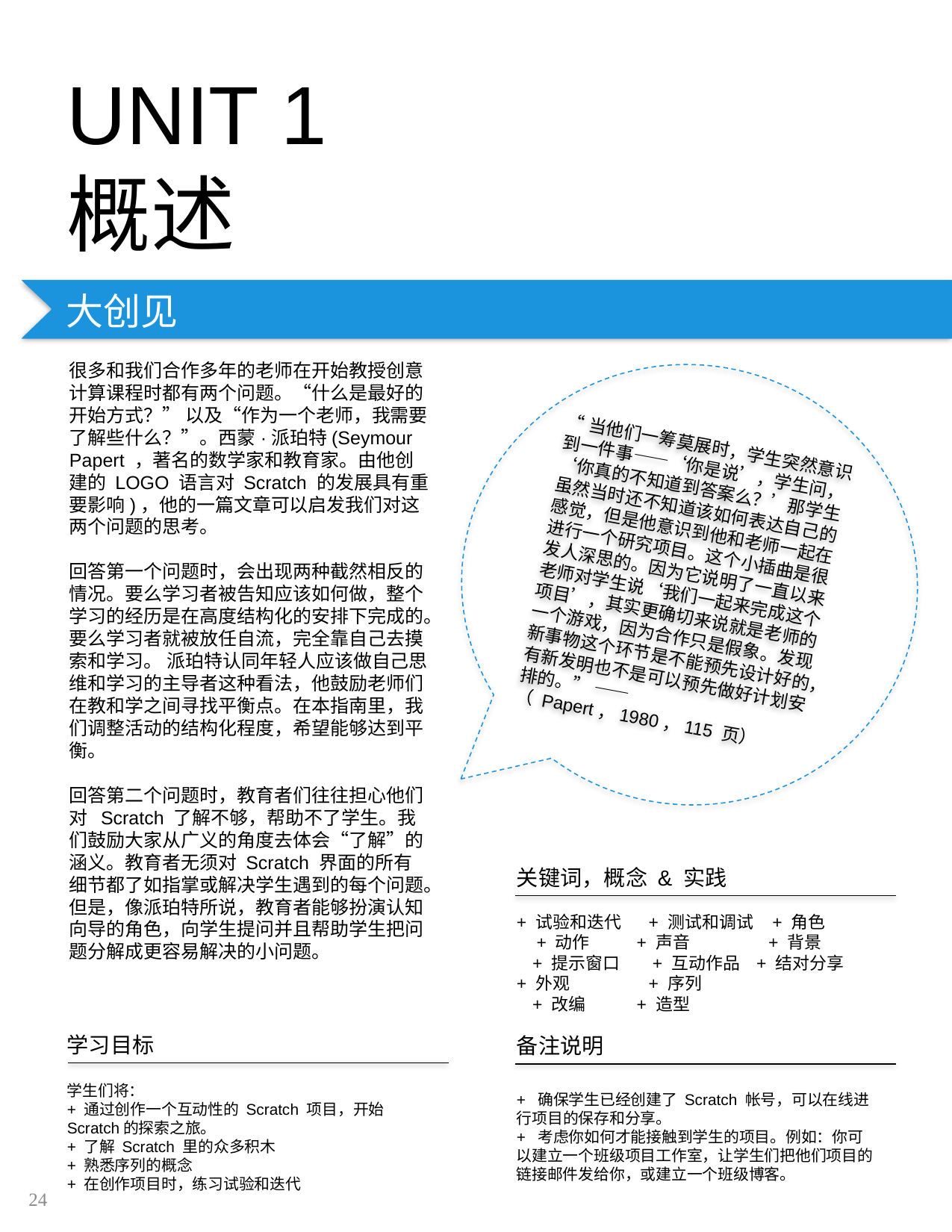

UNIT 1
概述

大创见
很多和我们合作多年的老师在开始教授创意计算课程时都有两个问题。“什么是最好的开始方式？” 以及“作为一个老师，我需要了解些什么？”。西蒙·派珀特(Seymour Papert ，著名的数学家和教育家。由他创建的 LOGO 语言对 Scratch 的发展具有重要影响)，他的一篇文章可以启发我们对这两个问题的思考。

回答第一个问题时，会出现两种截然相反的情况。要么学习者被告知应该如何做，整个学习的经历是在高度结构化的安排下完成的。要么学习者就被放任自流，完全靠自己去摸索和学习。 派珀特认同年轻人应该做自己思维和学习的主导者这种看法，他鼓励老师们在教和学之间寻找平衡点。在本指南里，我们调整活动的结构化程度，希望能够达到平衡。

回答第二个问题时，教育者们往往担心他们对  Scratch 了解不够，帮助不了学生。我们鼓励大家从广义的角度去体会“了解”的涵义。教育者无须对 Scratch 界面的所有细节都了如指掌或解决学生遇到的每个问题。但是，像派珀特所说，教育者能够扮演认知向导的角色，向学生提问并且帮助学生把问题分解成更容易解决的小问题。
“当他们一筹莫展时，学生突然意识到一件事——‘你是说’，学生问，‘你真的不知道到答案么？’那学生虽然当时还不知道该如何表达自己的感觉，但是他意识到他和老师一起在进行一个研究项目。这个小插曲是很发人深思的。因为它说明了一直以来老师对学生说‘我们一起来完成这个项目’，其实更确切来说就是老师的一个游戏，因为合作只是假象。发现新事物这个环节是不能预先设计好的，有新发明也不是可以预先做好计划安排的。” —— （ Papert，1980，115 页）
关键词，概念 & 实践
+ 试验和迭代        + 动作               + 提示窗口
+ 外观                    + 改编               + 测试和调试
+ 声音                    + 互动作品       + 序列
+ 造型                    + 角色               + 背景
+ 结对分享
学习目标
学生们将：
+ 通过创作一个互动性的 Scratch 项目，开始 Scratch的探索之旅。
+ 了解 Scratch 里的众多积木
+ 熟悉序列的概念
+ 在创作项目时，练习试验和迭代
备注说明
+  确保学生已经创建了 Scratch 帐号，可以在线进行项目的保存和分享。
+  考虑你如何才能接触到学生的项目。例如：你可以建立一个班级项目工作室，让学生们把他们项目的链接邮件发给你，或建立一个班级博客。
24